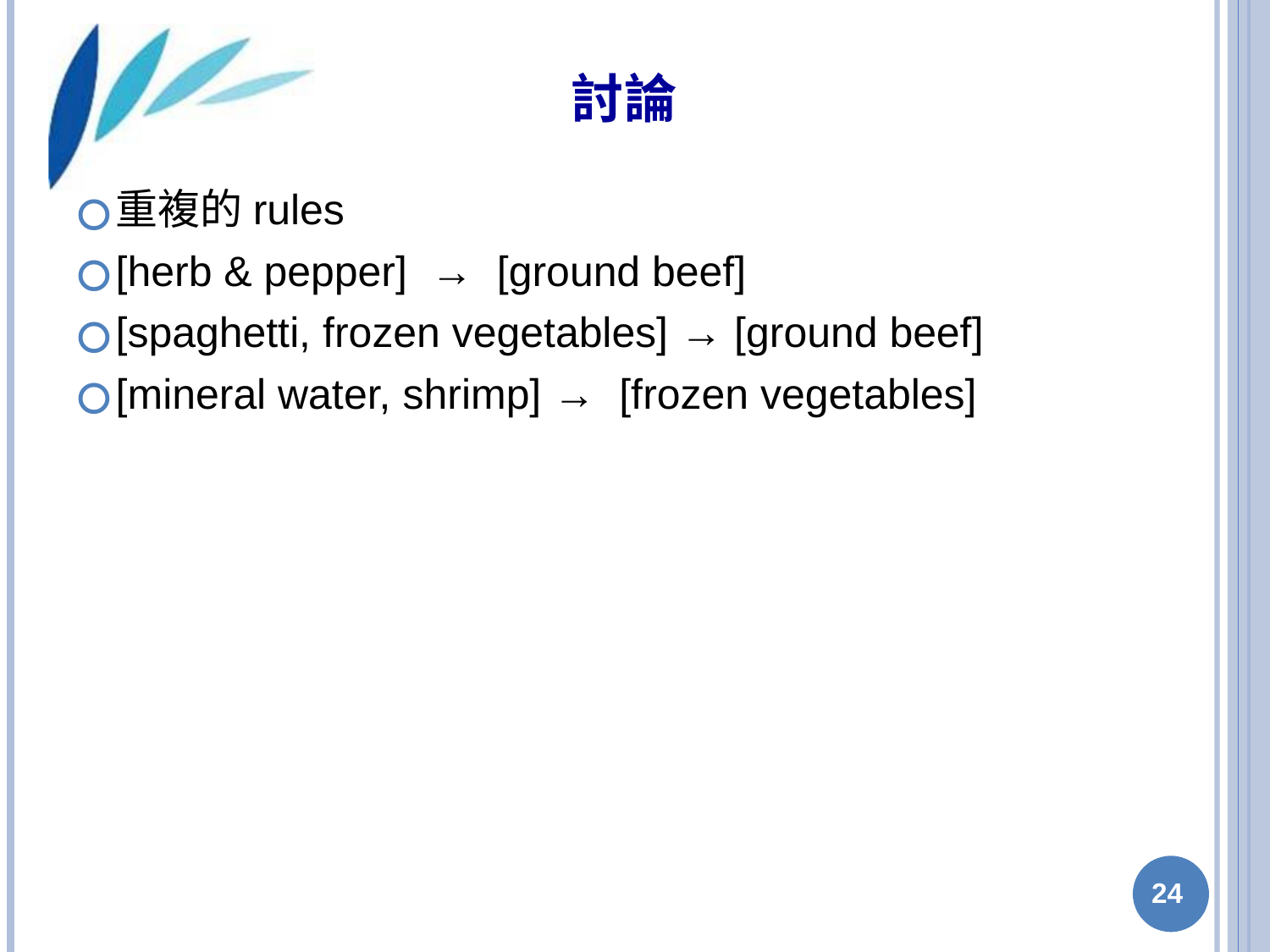

# 討論
重複的rules
[herb & pepper]  →  [ground beef]
[spaghetti, frozen vegetables] → [ground beef]
[mineral water, shrimp] →  [frozen vegetables]

24